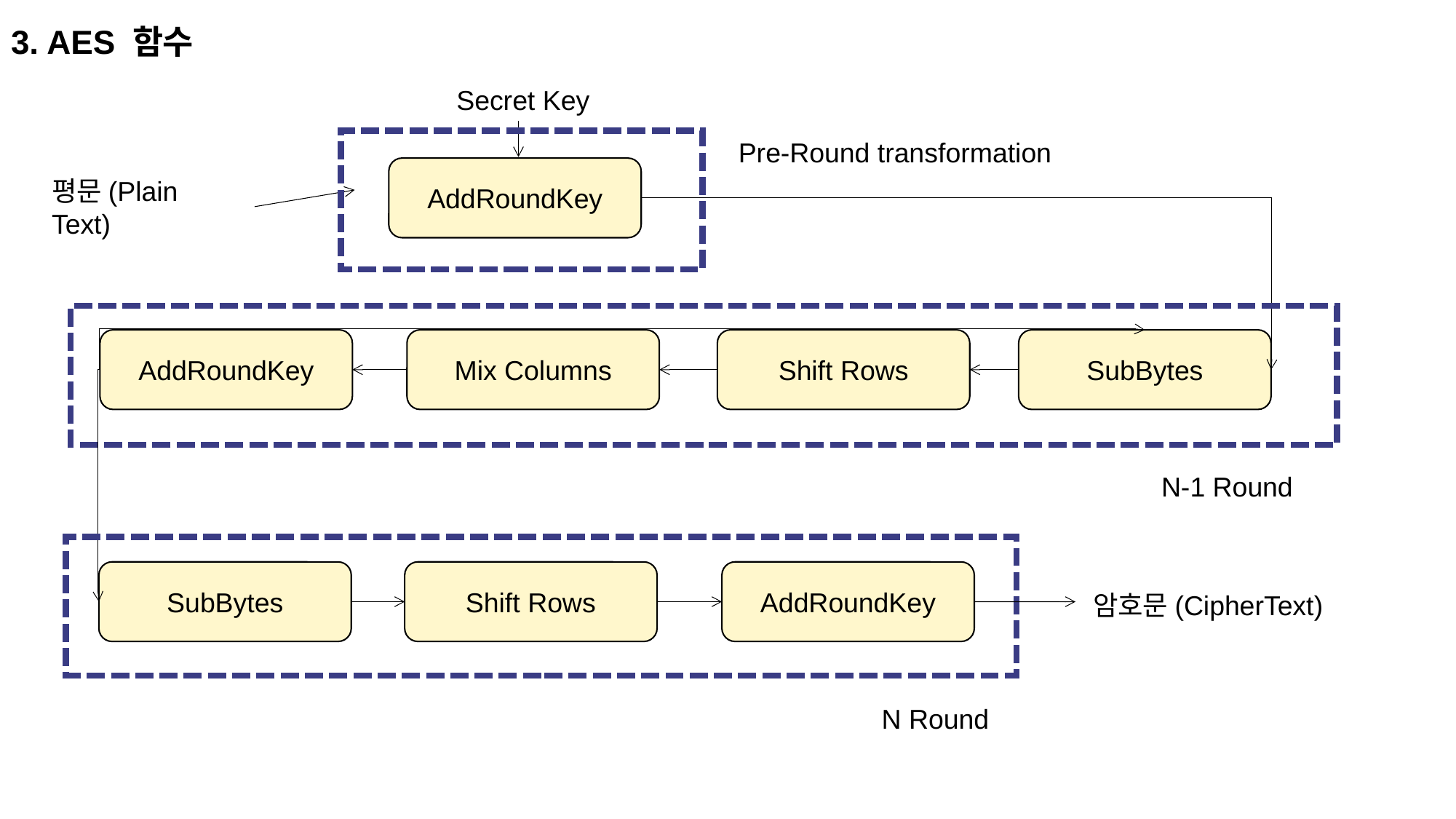

# 3. AES 함수
Secret Key
Pre-Round transformation

AddRoundKey
평문(Plain Text)

SubBytes
AddRoundKey
Mix Columns
Shift Rows
N-1 Round

Shift Rows
SubBytes
AddRoundKey
암호문(CipherText)
N Round